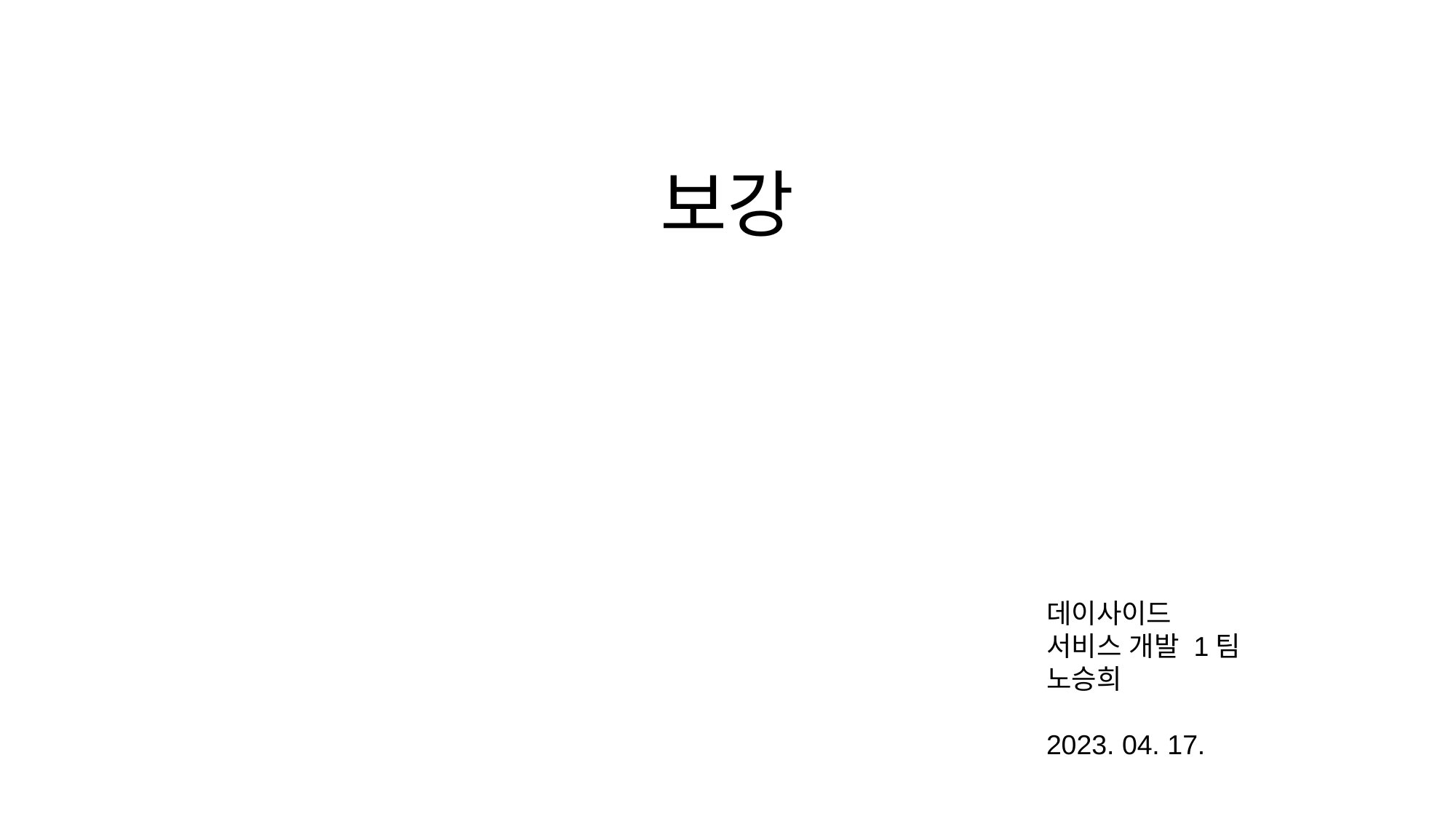

보강
데이사이드
서비스 개발 1팀
노승희

2023. 04. 17.